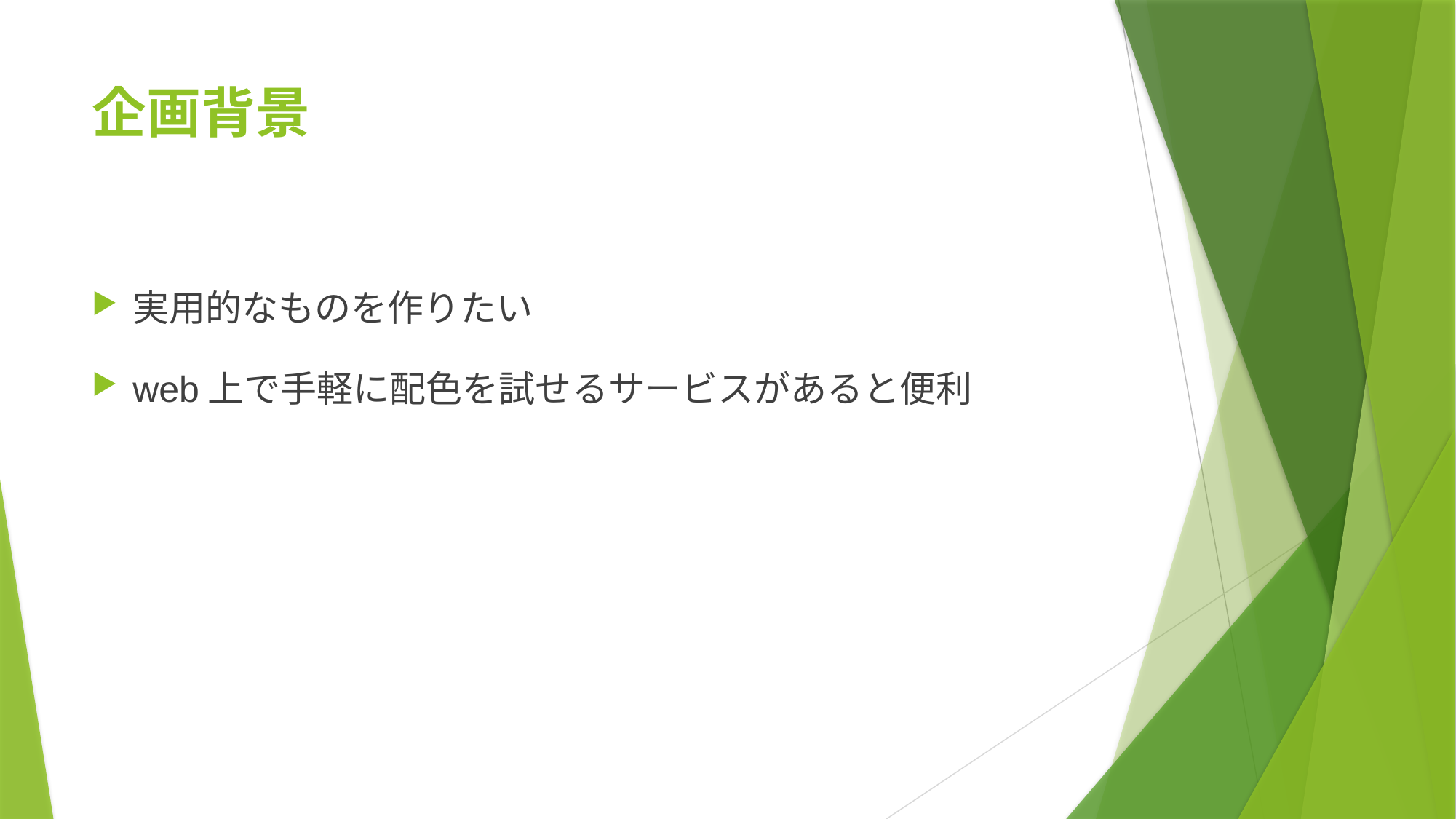

# 企画背景
実用的なものを作りたい
web上で手軽に配色を試せるサービスがあると便利